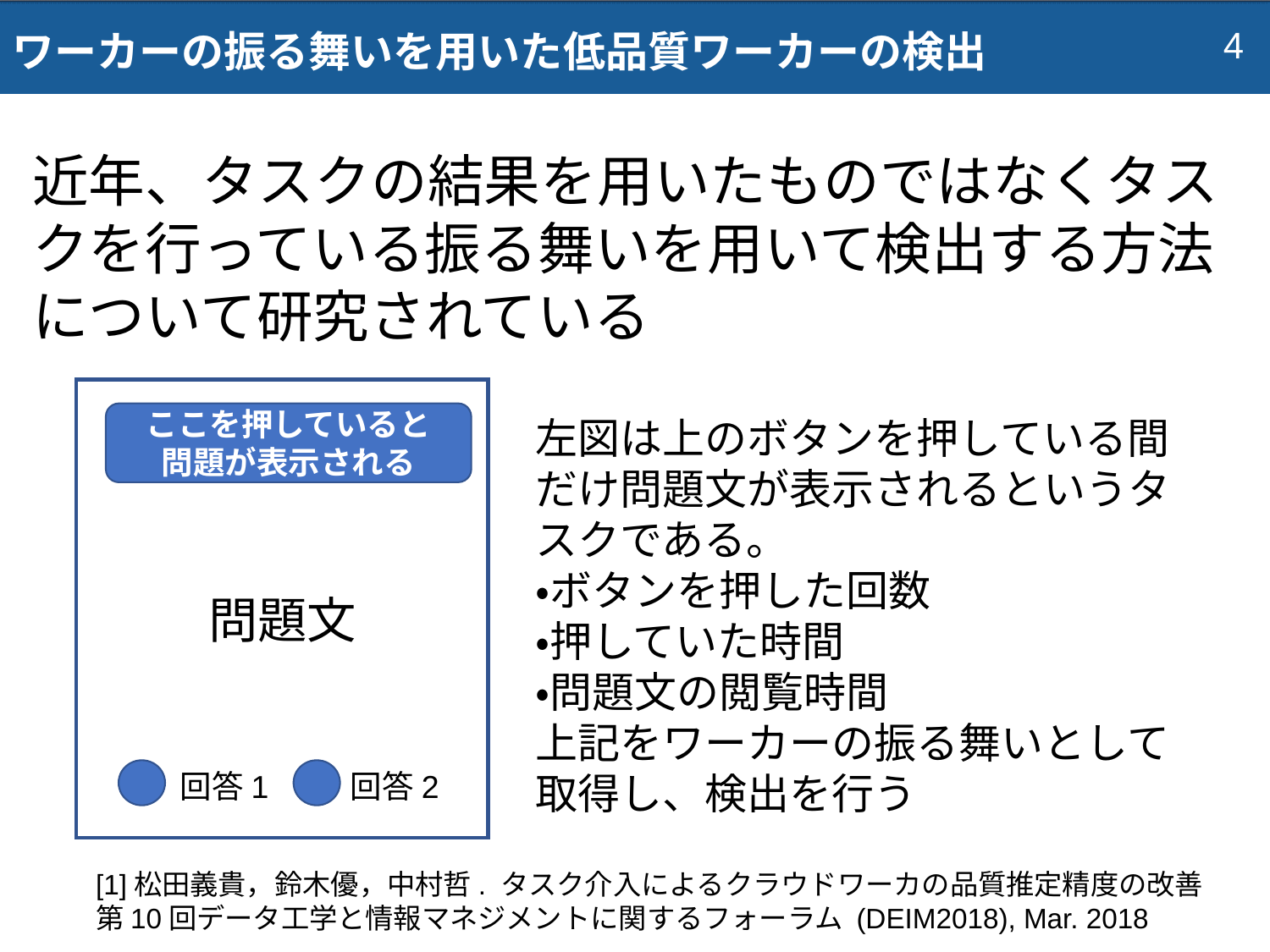

ワーカーの振る舞いを用いた低品質ワーカーの検出
4
近年、タスクの結果を用いたものではなくタスクを行っている振る舞いを用いて検出する方法について研究されている

ここを押していると
問題が表示される
左図は上のボタンを押している間だけ問題文が表示されるというタスクである。
・ボタンを押した回数
・押していた時間
・問題文の閲覧時間
上記をワーカーの振る舞いとして取得し、検出を行う
問題文

回答1

回答2
[1]松田義貴，鈴木優，中村哲. タスク介入によるクラウドワーカの品質推定精度の改善 第10回データ工学と情報マネジメントに関するフォーラム (DEIM2018), Mar. 2018